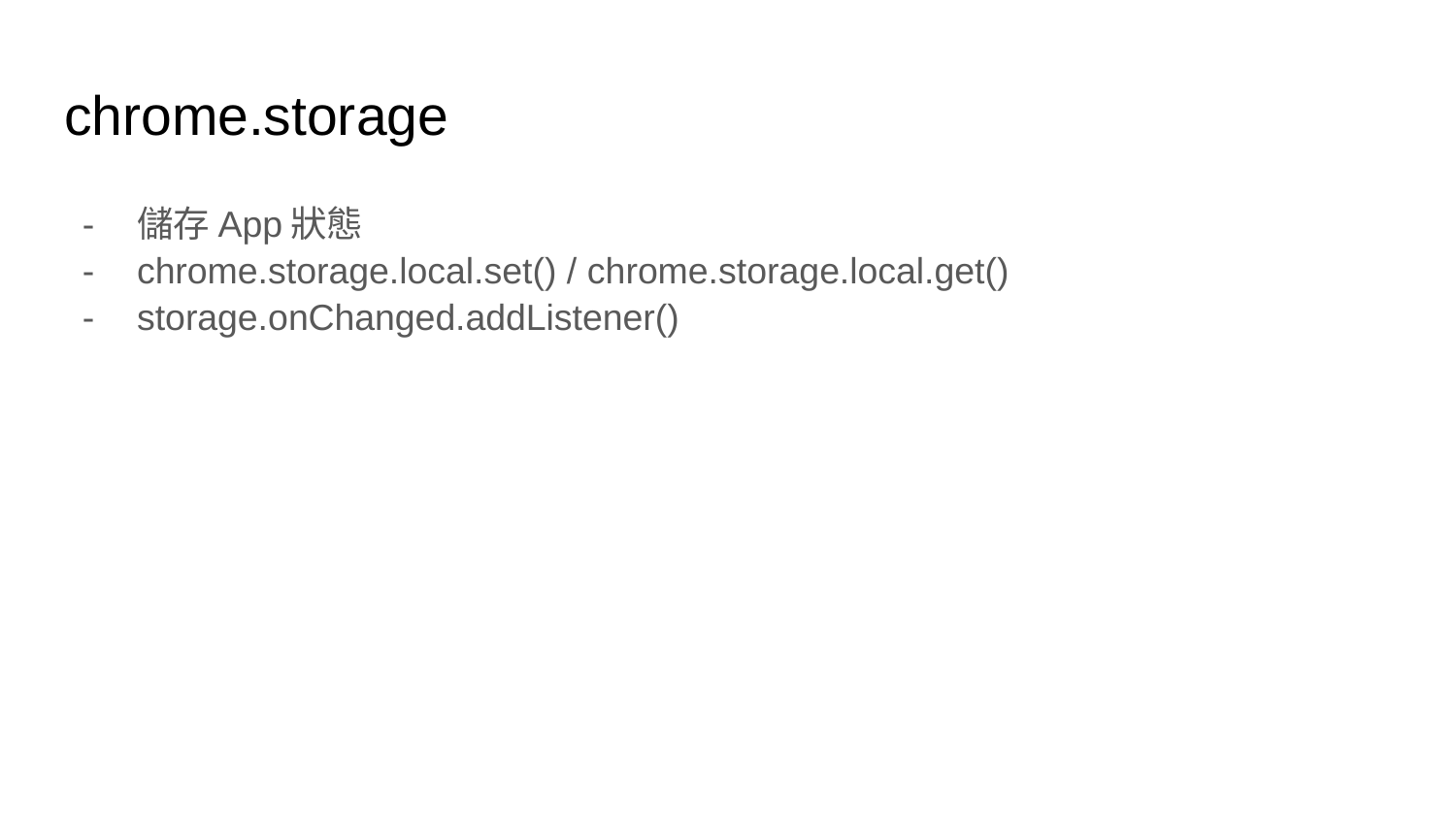

# chrome.storage
儲存App狀態
chrome.storage.local.set() / chrome.storage.local.get()
storage.onChanged.addListener()